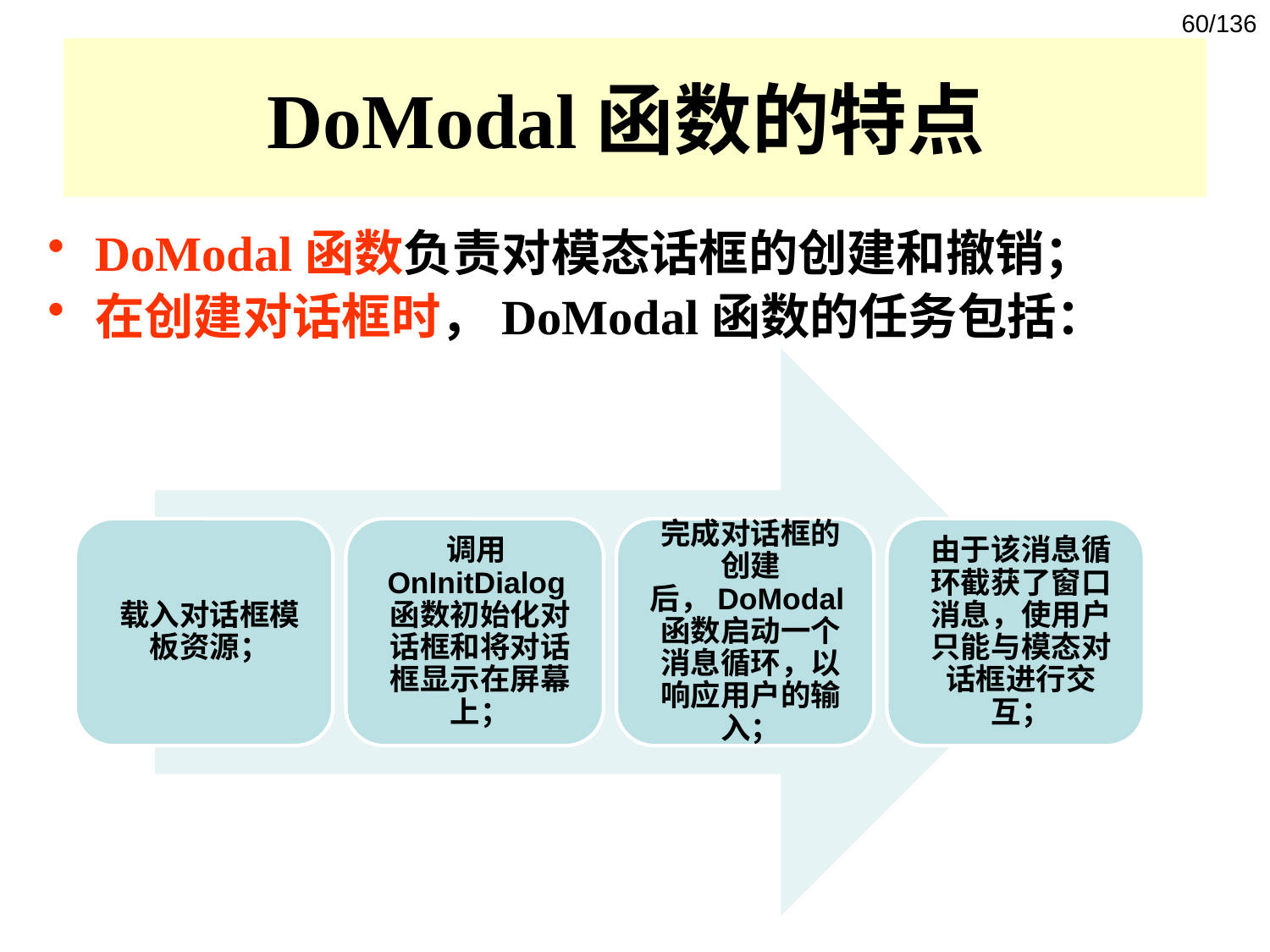

60/136
# DoModal函数的特点
DoModal函数负责对模态话框的创建和撤销；
在创建对话框时，DoModal函数的任务包括：
载入对话框模板资源；
调用OnInitDialog函数初始化对话框和将对话框显示在屏幕上；
完成对话框的创建后，DoModal函数启动一个消息循环，以响应用户的输入；
由于该消息循环截获了窗口消息，使用户只能与模态对话框进行交互；